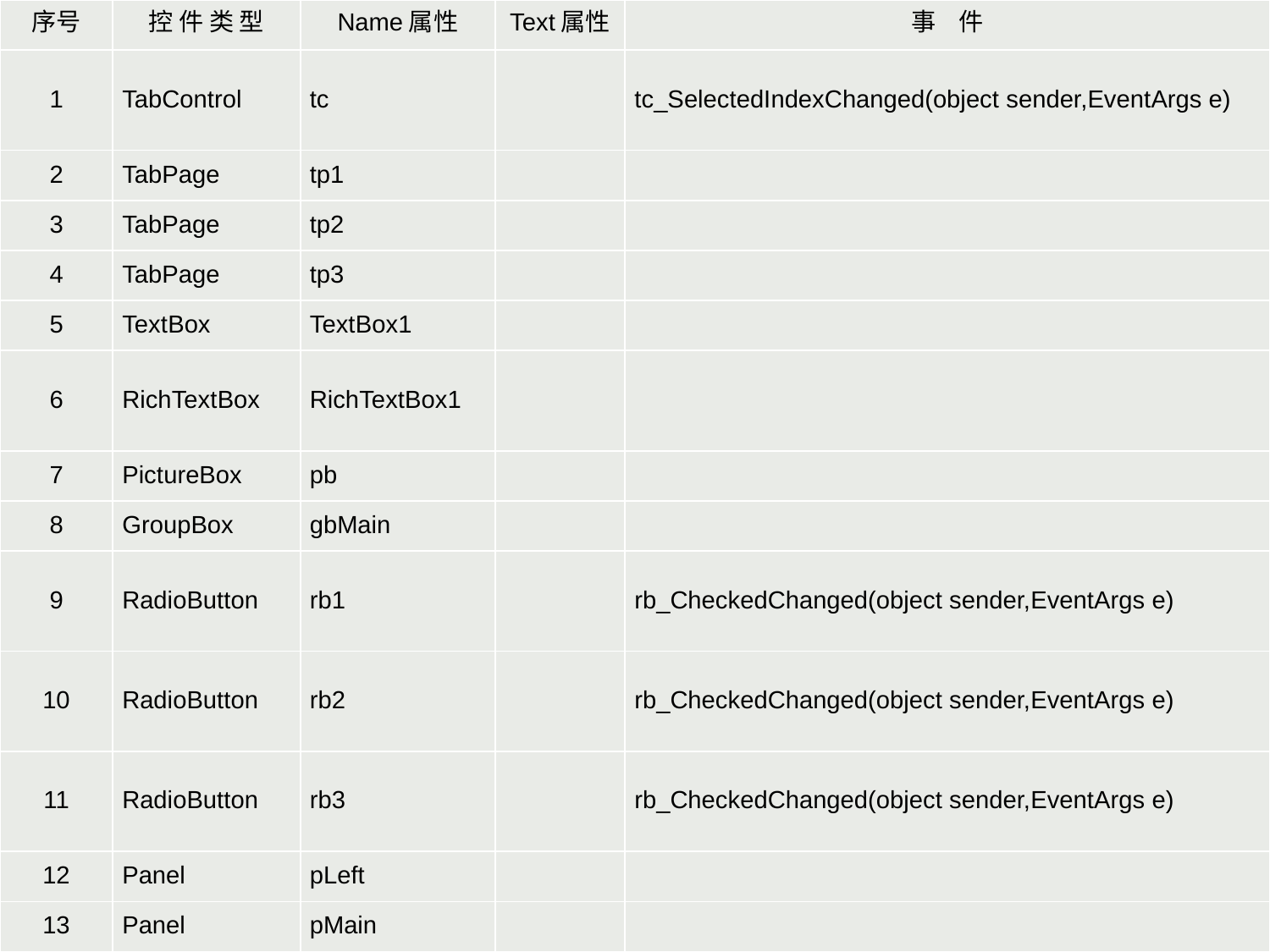

| 序号 | 控 件 类 型 | Name属性 | Text属性 | 事 件 |
| --- | --- | --- | --- | --- |
| 1 | TabControl | tc |  | tc\_SelectedIndexChanged(object sender,EventArgs e) |
| 2 | TabPage | tp1 |  |  |
| 3 | TabPage | tp2 |  |  |
| 4 | TabPage | tp3 |  |  |
| 5 | TextBox | TextBox1 |  |  |
| 6 | RichTextBox | RichTextBox1 |  |  |
| 7 | PictureBox | pb |  |  |
| 8 | GroupBox | gbMain |  |  |
| 9 | RadioButton | rb1 |  | rb\_CheckedChanged(object sender,EventArgs e) |
| 10 | RadioButton | rb2 |  | rb\_CheckedChanged(object sender,EventArgs e) |
| 11 | RadioButton | rb3 |  | rb\_CheckedChanged(object sender,EventArgs e) |
| 12 | Panel | pLeft |  |  |
| 13 | Panel | pMain |  |  |
#